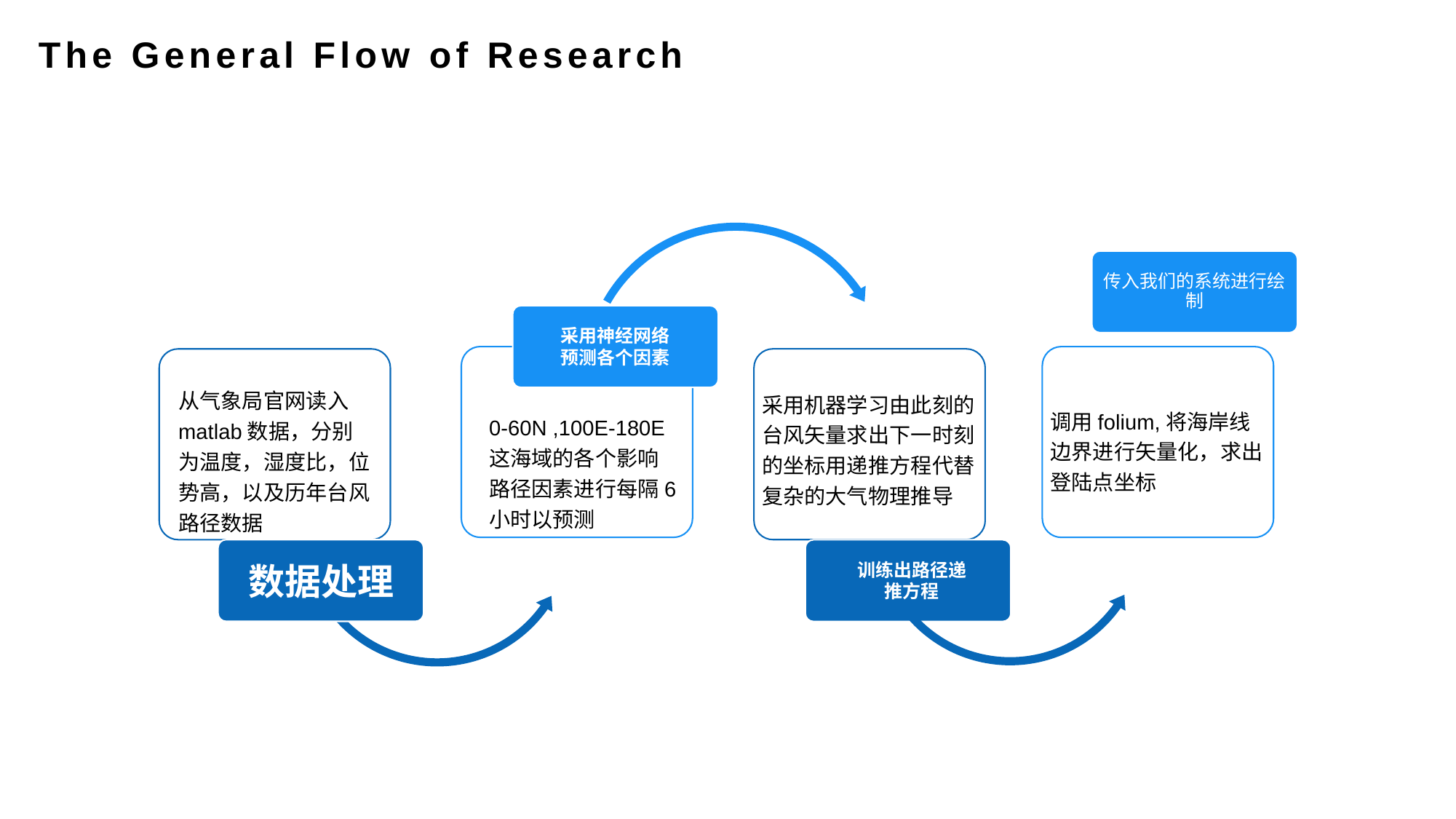

The General Flow of Research

传入我们的系统进行绘制

采用神经网络预测各个因素

调用folium,将海岸线边界进行矢量化，求出登陆点坐标

采用机器学习由此刻的台风矢量求出下一时刻的坐标用递推方程代替复杂的大气物理推导

从气象局官网读入matlab数据，分别为温度，湿度比，位势高，以及历年台风路径数据

0-60N ,100E-180E这海域的各个影响路径因素进行每隔6小时以预测

训练出路径递推方程
数据处理